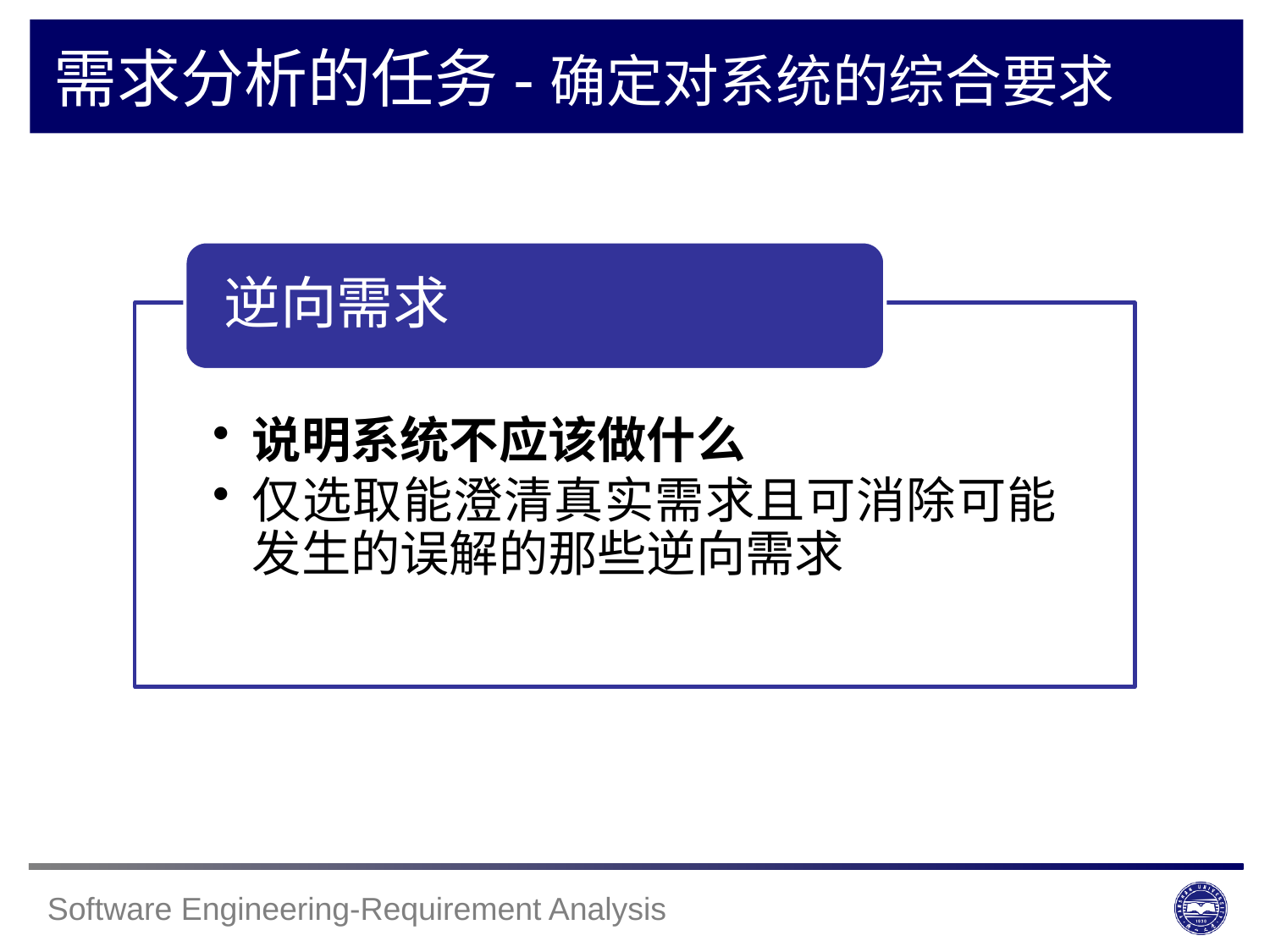

需求分析的任务-确定对系统的综合要求

说明系统不应该做什么
仅选取能澄清真实需求且可消除可能发生的误解的那些逆向需求
逆向需求